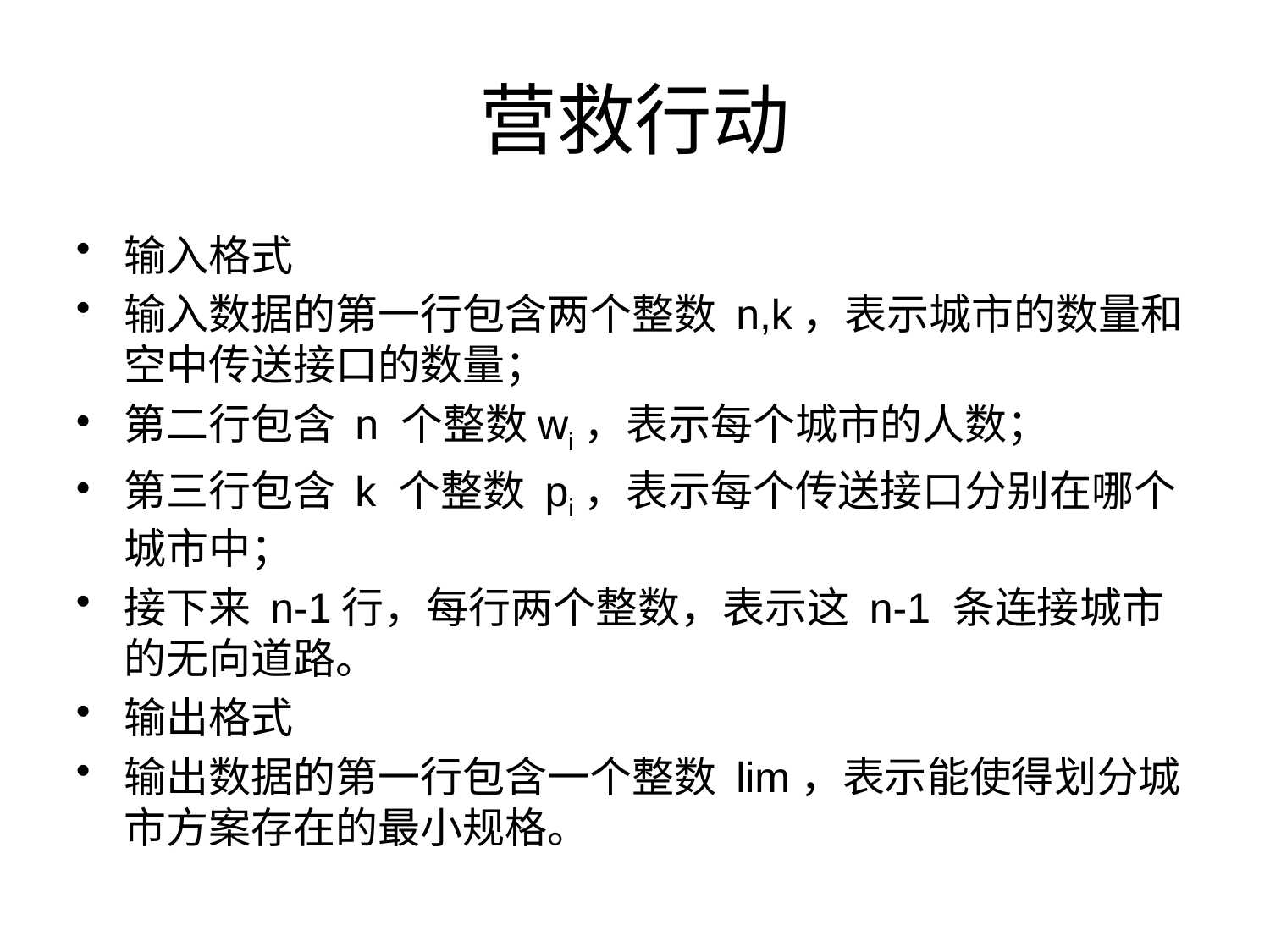

# 营救行动
输入格式
输入数据的第一行包含两个整数 n,k，表示城市的数量和空中传送接口的数量；
第二行包含 n 个整数wi，表示每个城市的人数；
第三行包含 k 个整数 pi​，表示每个传送接口分别在哪个城市中；
接下来 n-1行，每行两个整数，表示这 n-1 条连接城市的无向道路。
输出格式
输出数据的第一行包含一个整数 lim，表示能使得划分城市方案存在的最小规格。